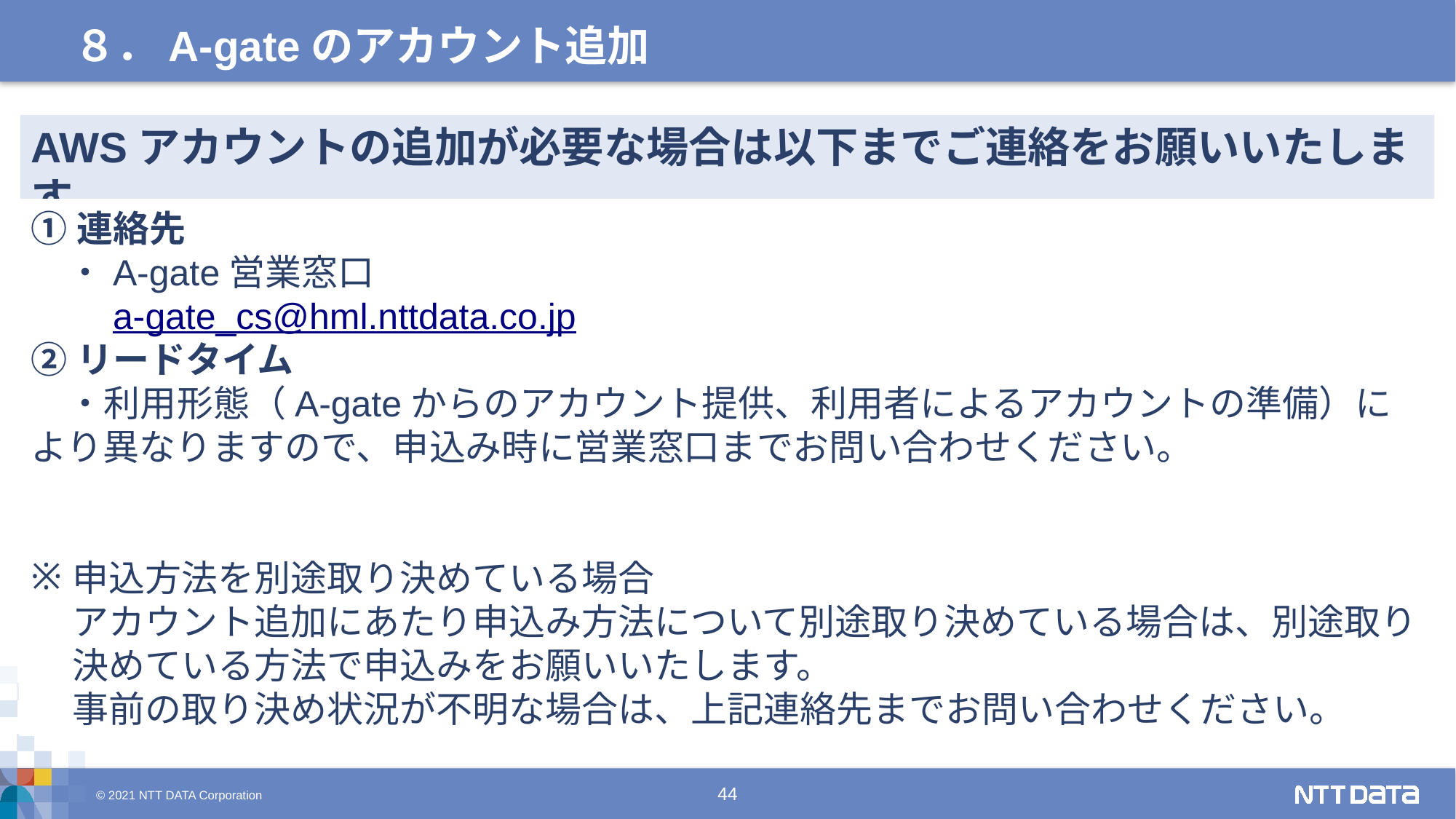

８．A-gateのアカウント追加
AWSアカウントの追加が必要な場合は以下までご連絡をお願いいたします。
①連絡先
　・A-gate営業窓口
　　a-gate_cs@hml.nttdata.co.jp
②リードタイム
　・利用形態（A-gateからのアカウント提供、利用者によるアカウントの準備）により異なりますので、申込み時に営業窓口までお問い合わせください。

申込方法を別途取り決めている場合
アカウント追加にあたり申込み方法について別途取り決めている場合は、別途取り決めている方法で申込みをお願いいたします。
事前の取り決め状況が不明な場合は、上記連絡先までお問い合わせください。